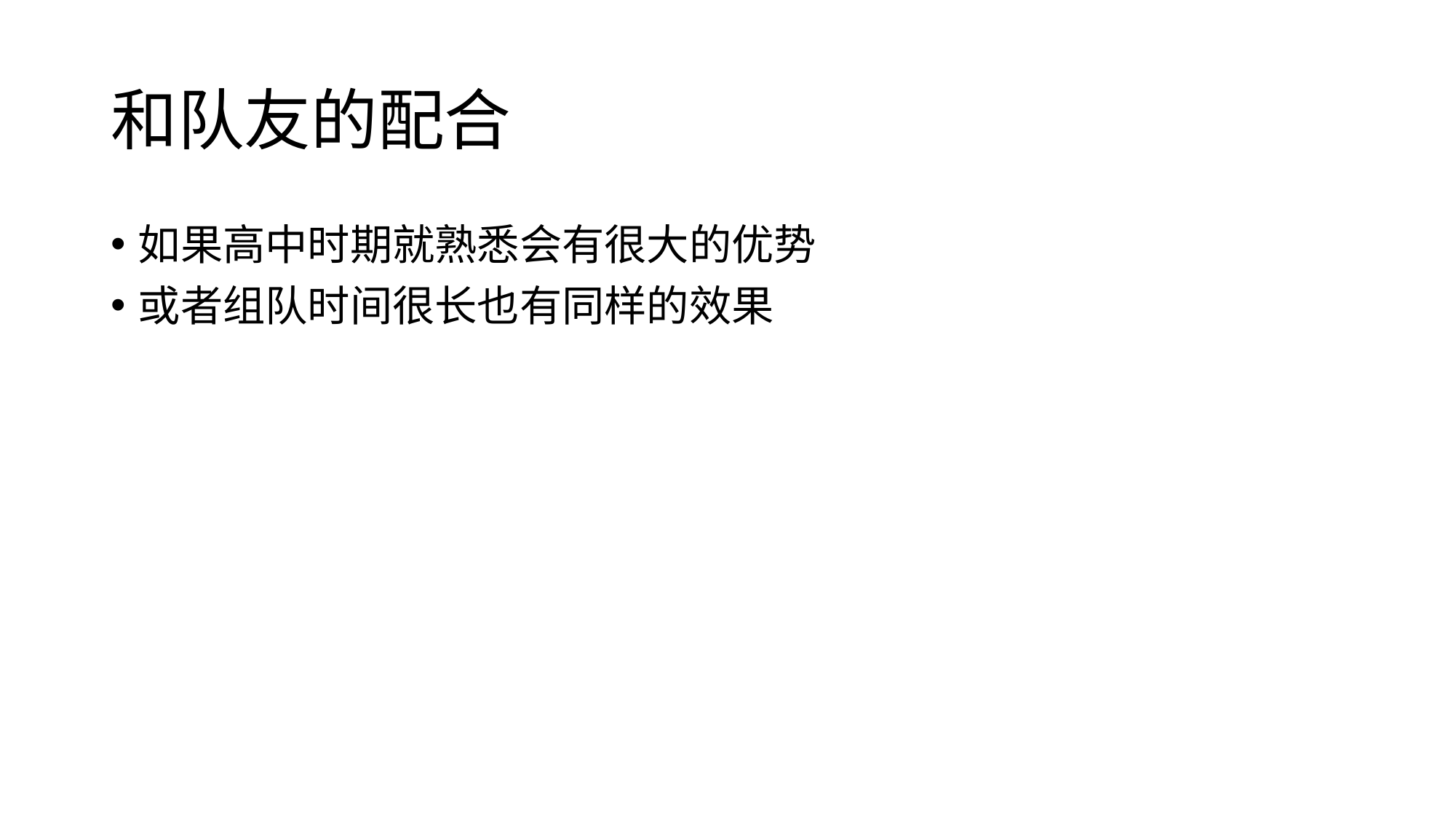

# 和队友的配合
如果高中时期就熟悉会有很大的优势
或者组队时间很长也有同样的效果